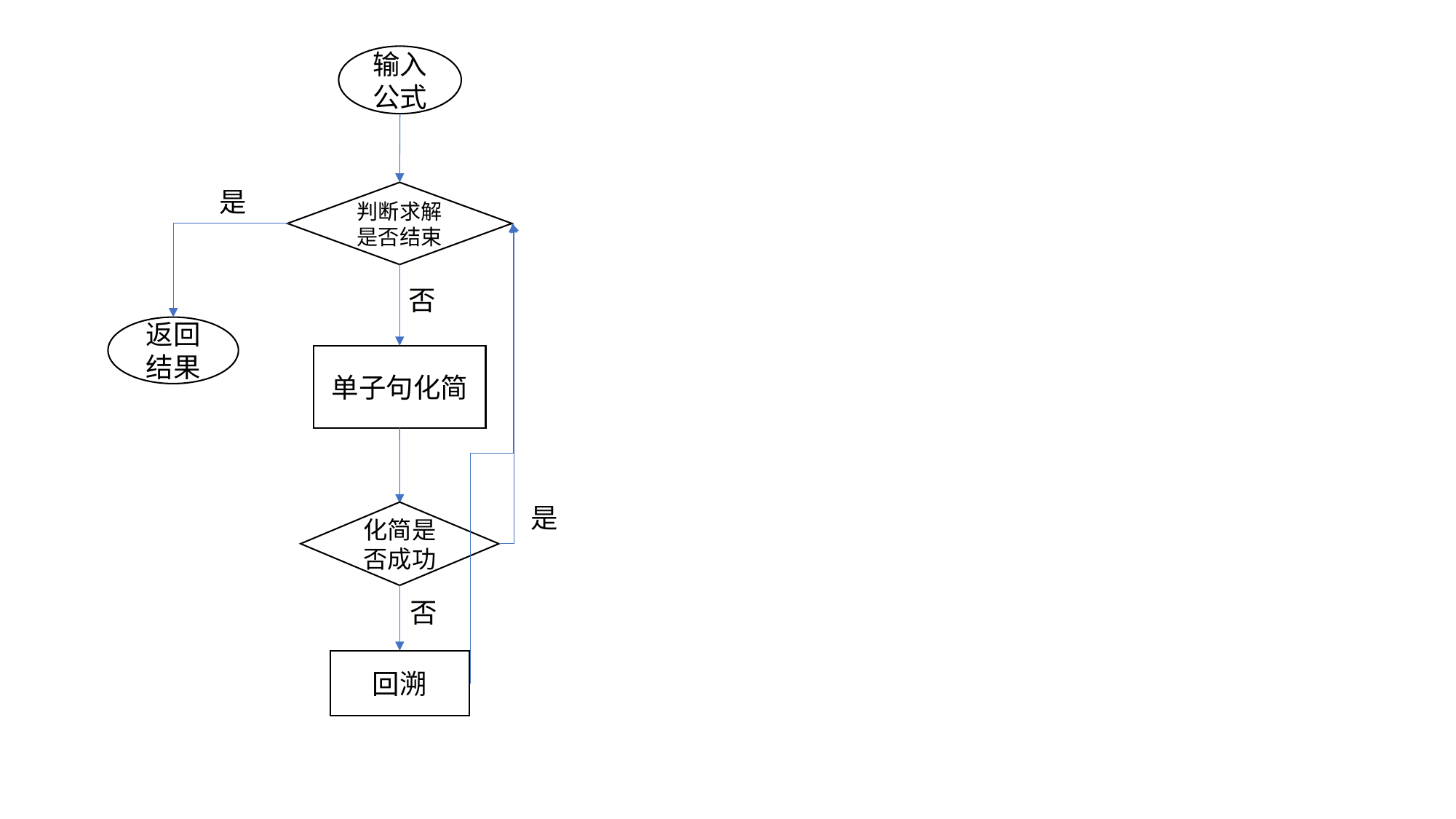

输入公式
是
判断求解是否结束
否
返回结果
单子句化简
是
化简是否成功
否
回溯